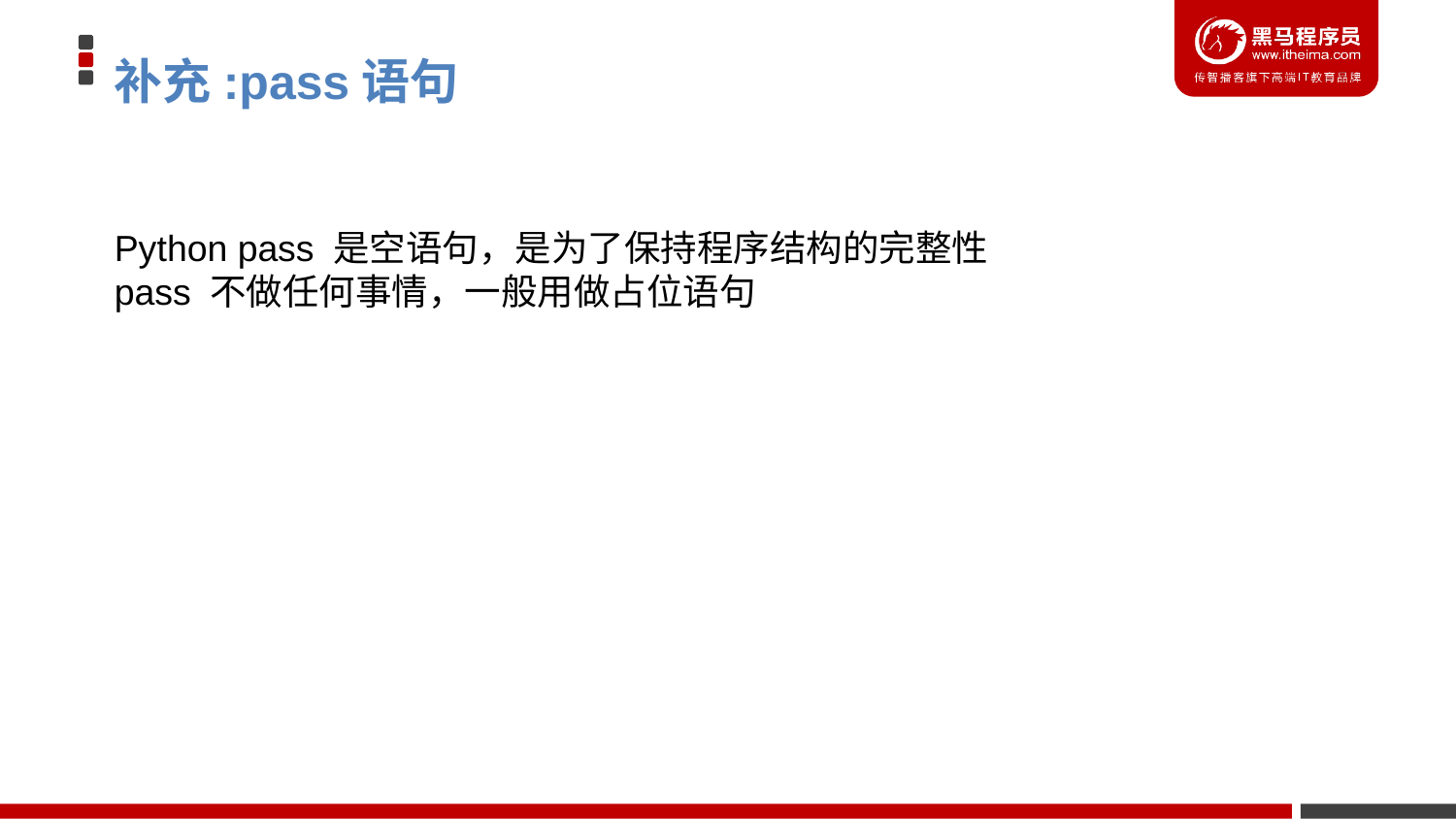

# 补充:pass语句
Python pass 是空语句，是为了保持程序结构的完整性
pass 不做任何事情，一般用做占位语句